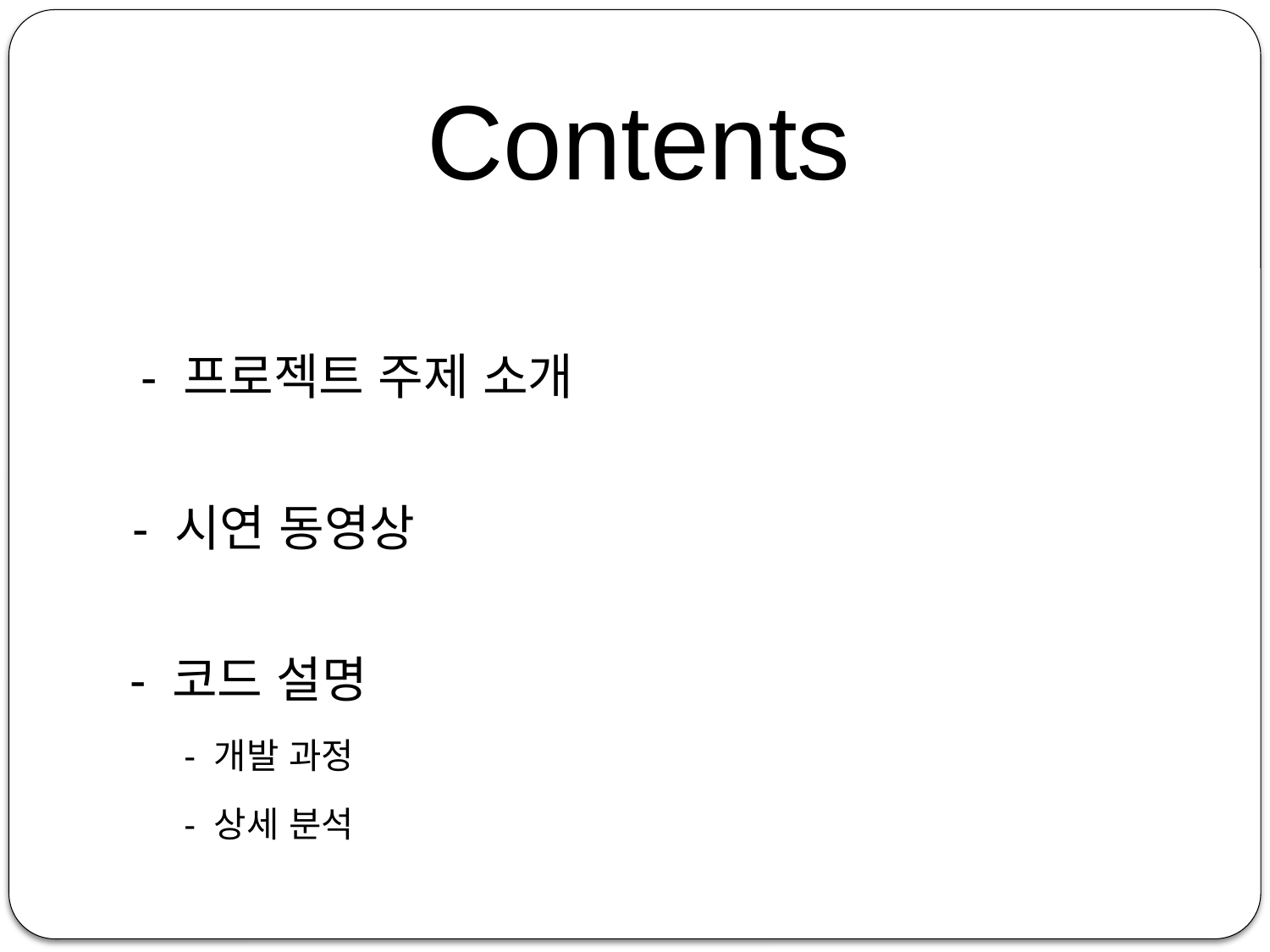

Contents
- 프로젝트 주제 소개
- 시연 동영상
- 코드 설명
- 개발 과정
- 상세 분석